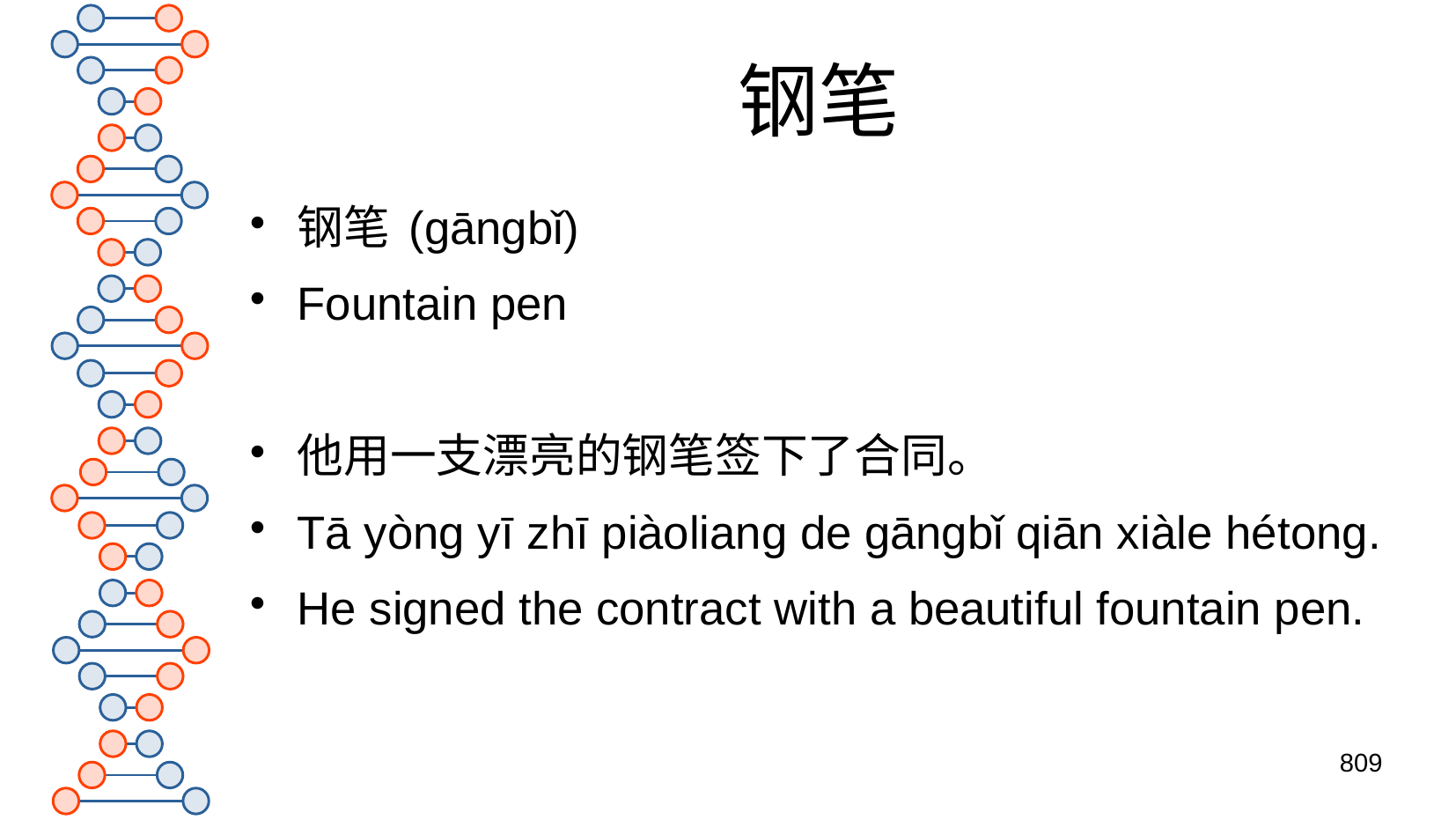

# 钢笔
钢笔 (gāngbǐ)
Fountain pen

他用一支漂亮的钢笔签下了合同。
Tā yòng yī zhī piàoliang de gāngbǐ qiān xiàle hé​tong.
He signed the contract with a beautiful fountain pen.

809